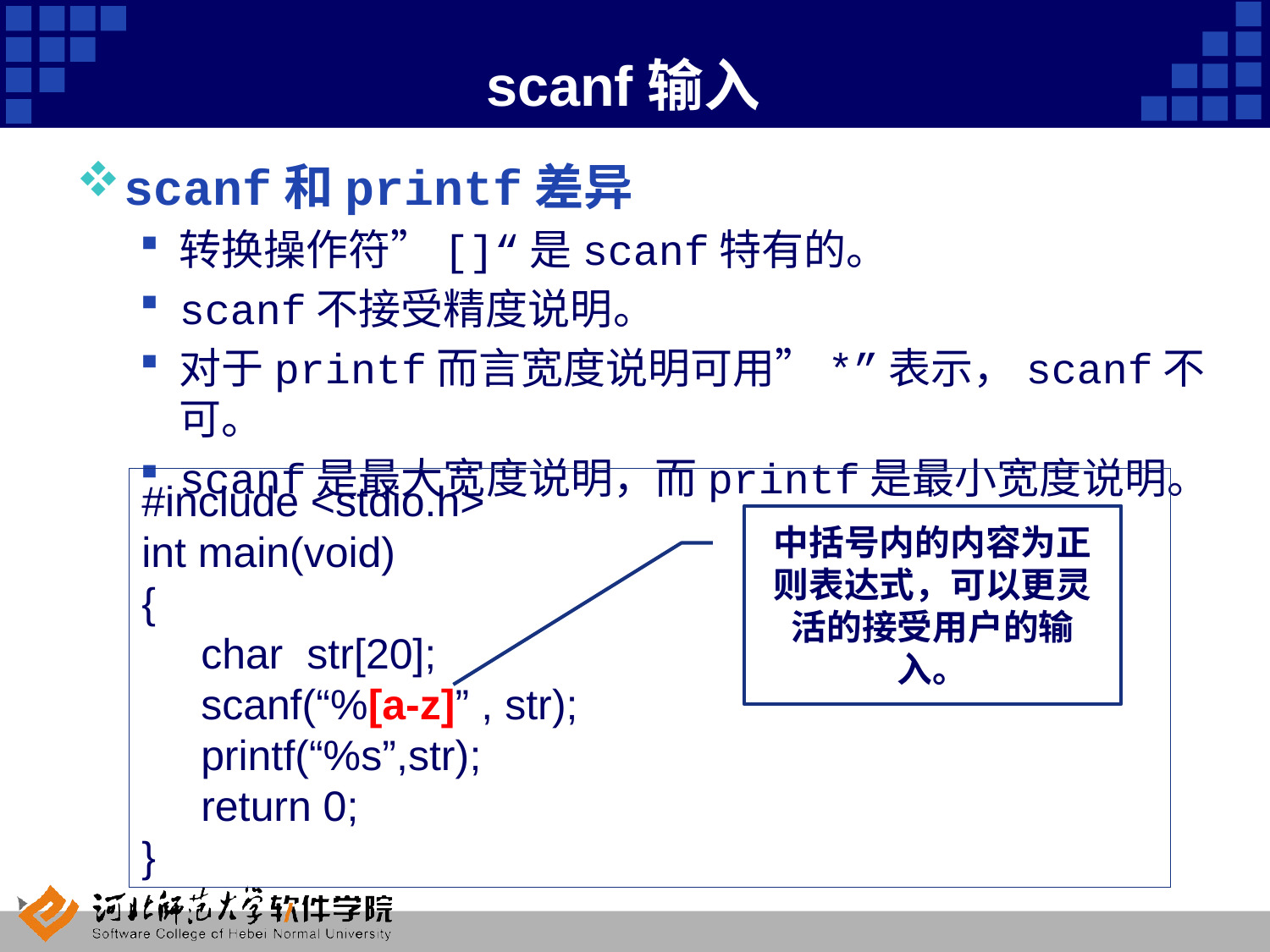

# scanf输入
scanf和printf差异
转换操作符”[]“是scanf特有的。
scanf不接受精度说明。
对于printf而言宽度说明可用”*”表示，scanf不可。
scanf是最大宽度说明，而printf是最小宽度说明。
#include <stdio.h>
int main(void)
{
     char  str[20];
     scanf(“%[a-z]” , str);
     printf(“%s”,str);
     return 0;
}
中括号内的内容为正则表达式，可以更灵活的接受用户的输入。